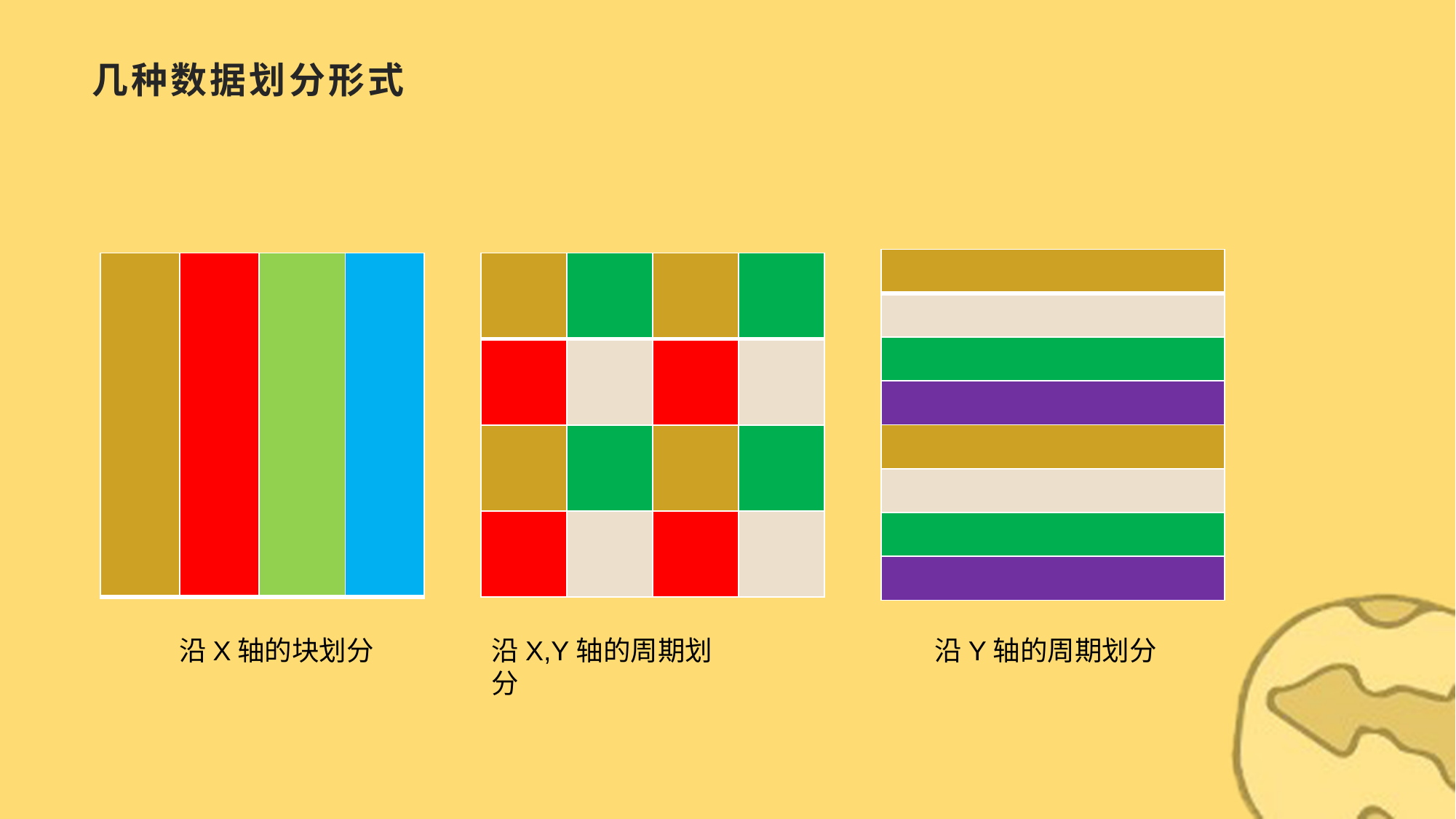

# 几种数据划分形式
|  |
| --- |
|  |
|  |
|  |
|  |
|  |
|  |
|  |
|  |  |  |  |
| --- | --- | --- | --- |
|  |  |  |  |
| --- | --- | --- | --- |
|  |  |  |  |
|  |  |  |  |
|  |  |  |  |
沿X轴的块划分
沿X,Y轴的周期划分
沿Y轴的周期划分